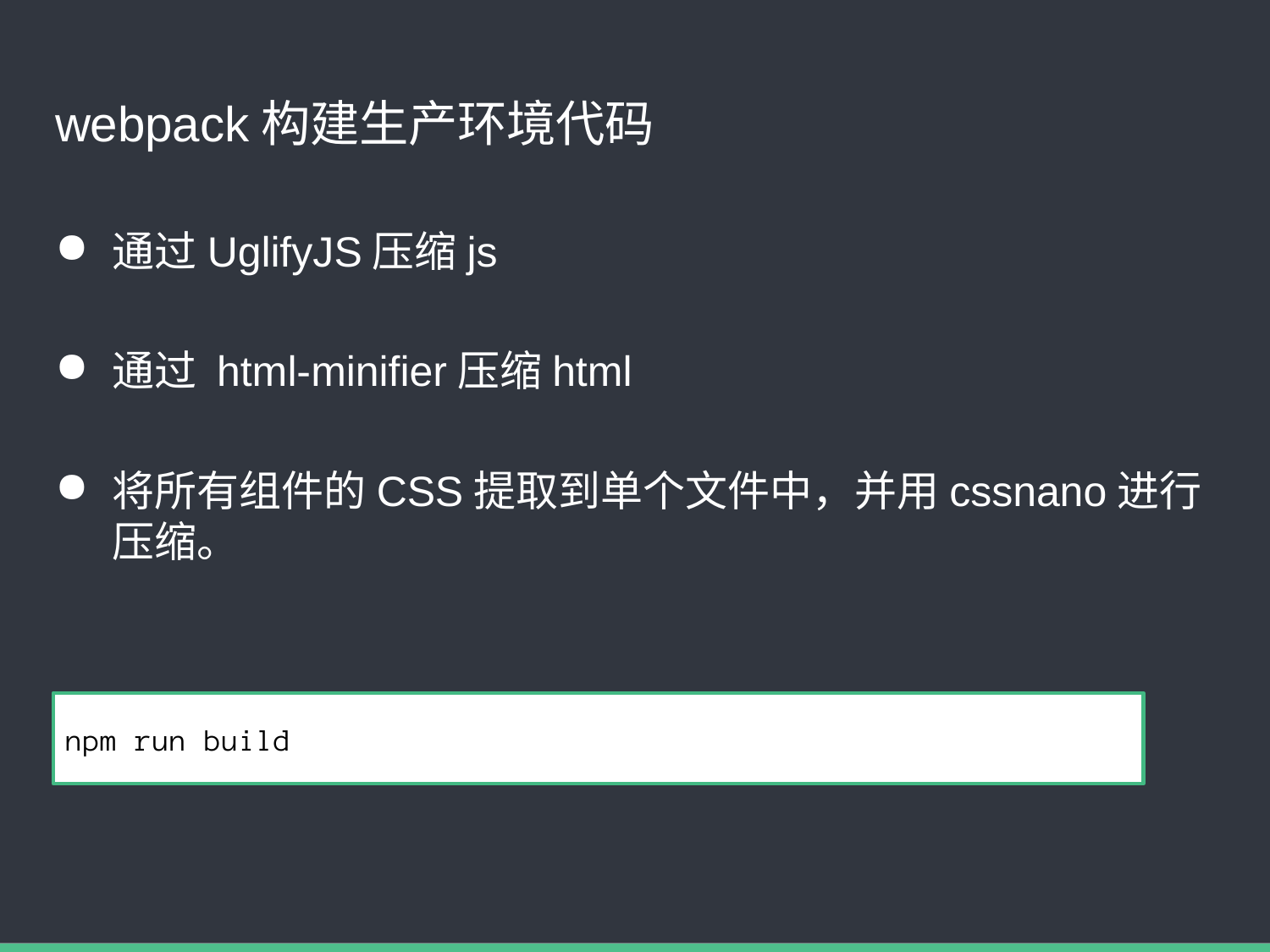

# webpack构建生产环境代码
通过UglifyJS压缩js
通过 html-minifier压缩html
将所有组件的CSS提取到单个文件中，并用cssnano进行压缩。
npm run build